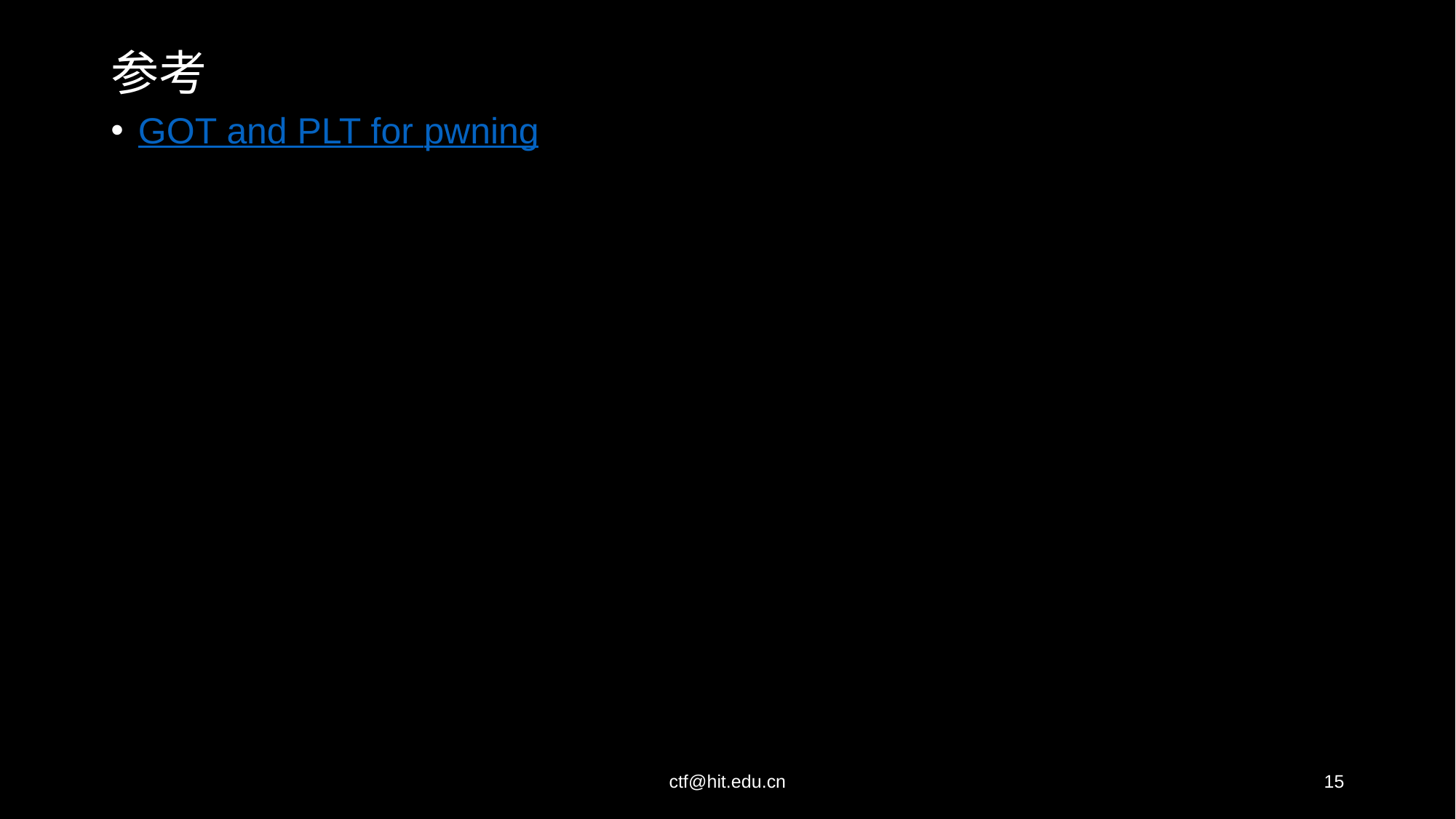

# 参考
GOT and PLT for pwning
ctf@hit.edu.cn
15